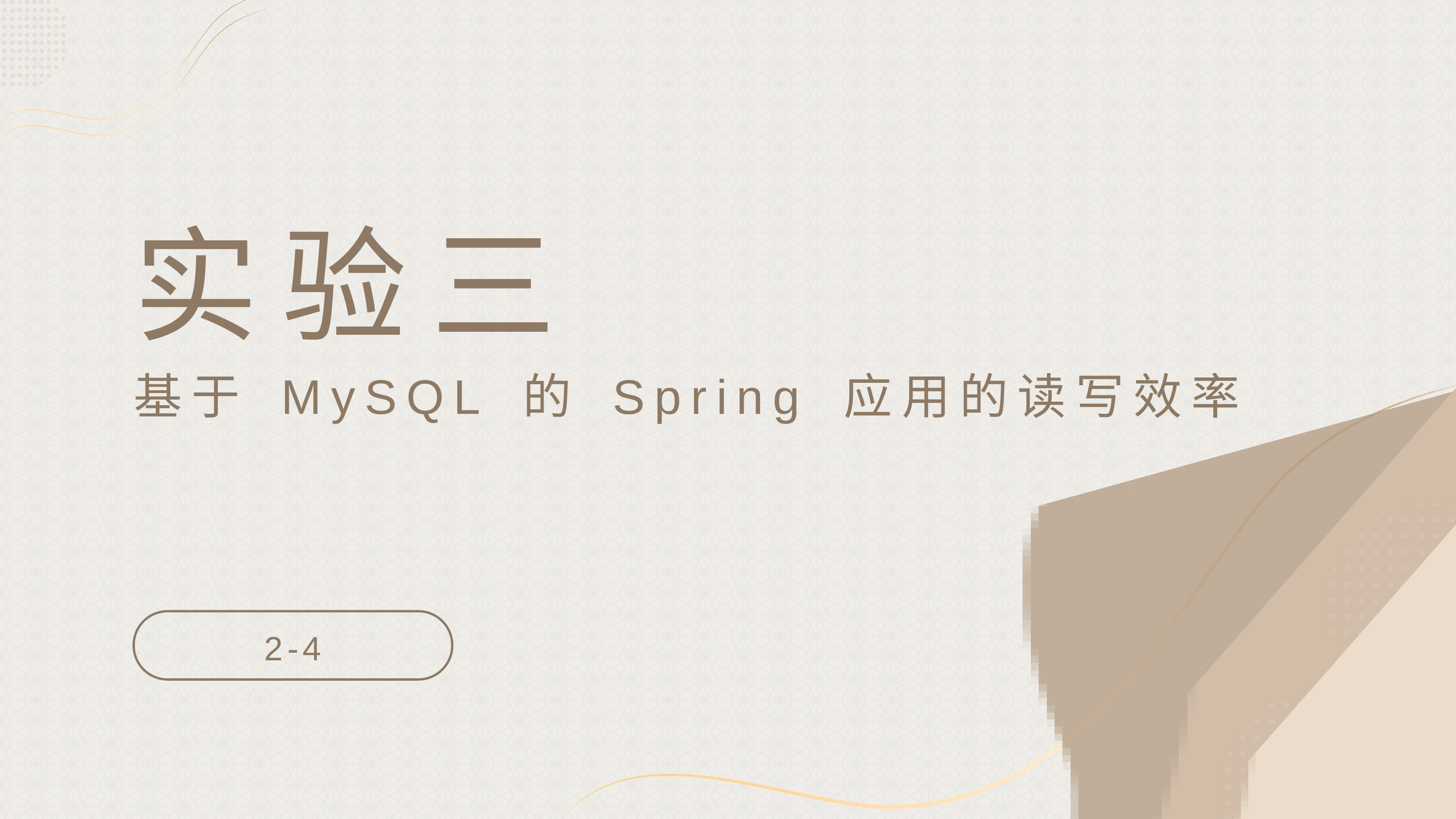

实验三
基于 MySQL 的 Spring 应用的读写效率

2-4